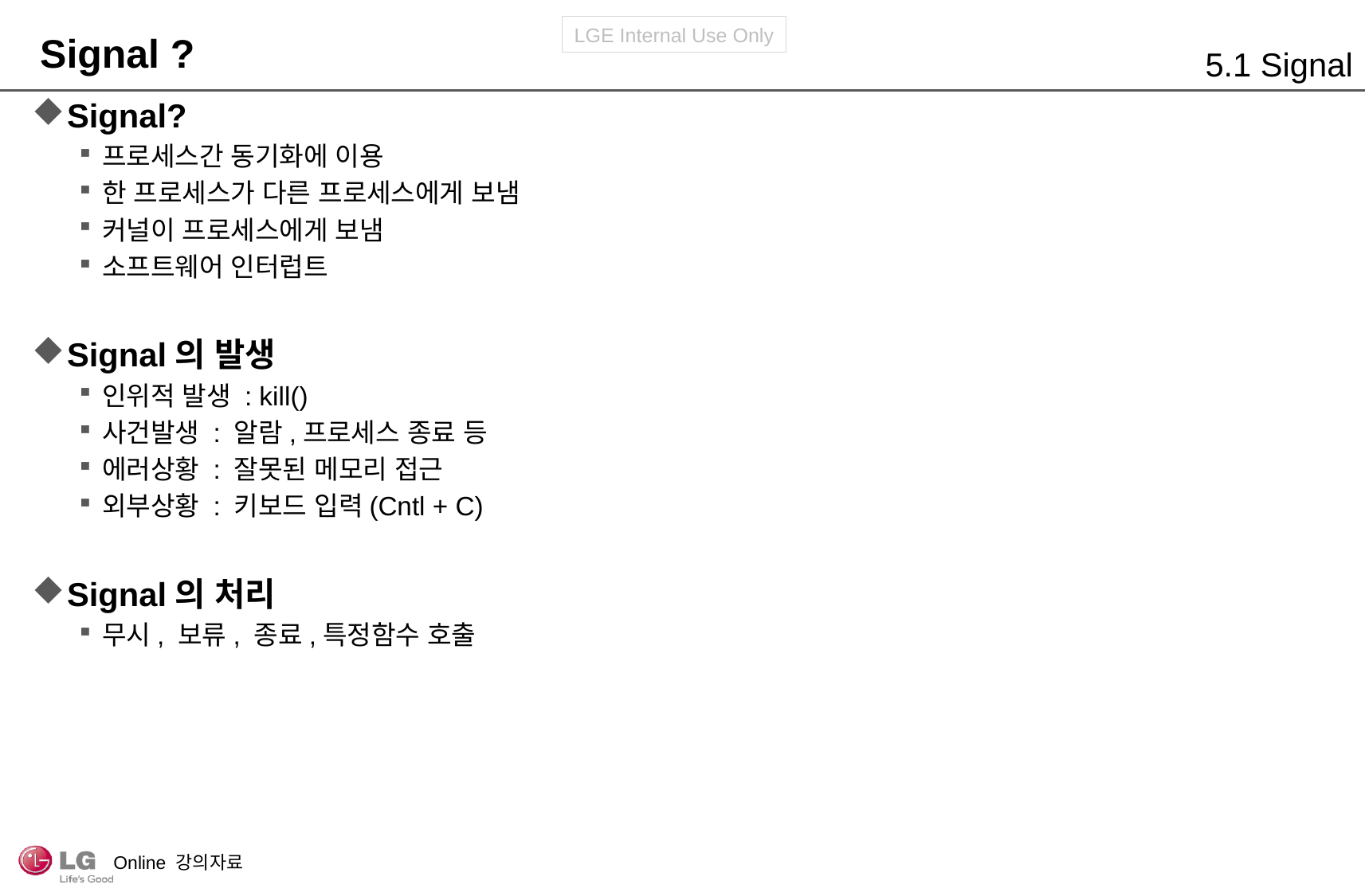

Signal ?
5.1 Signal

Signal?
프로세스간 동기화에 이용
한 프로세스가 다른 프로세스에게 보냄
커널이 프로세스에게 보냄
소프트웨어 인터럽트

Signal의 발생
인위적 발생 : kill()
사건발생 : 알람,프로세스 종료 등
에러상황 : 잘못된 메모리 접근
외부상황 : 키보드 입력(Cntl + C)

Signal의 처리
무시, 보류, 종료,특정함수 호출